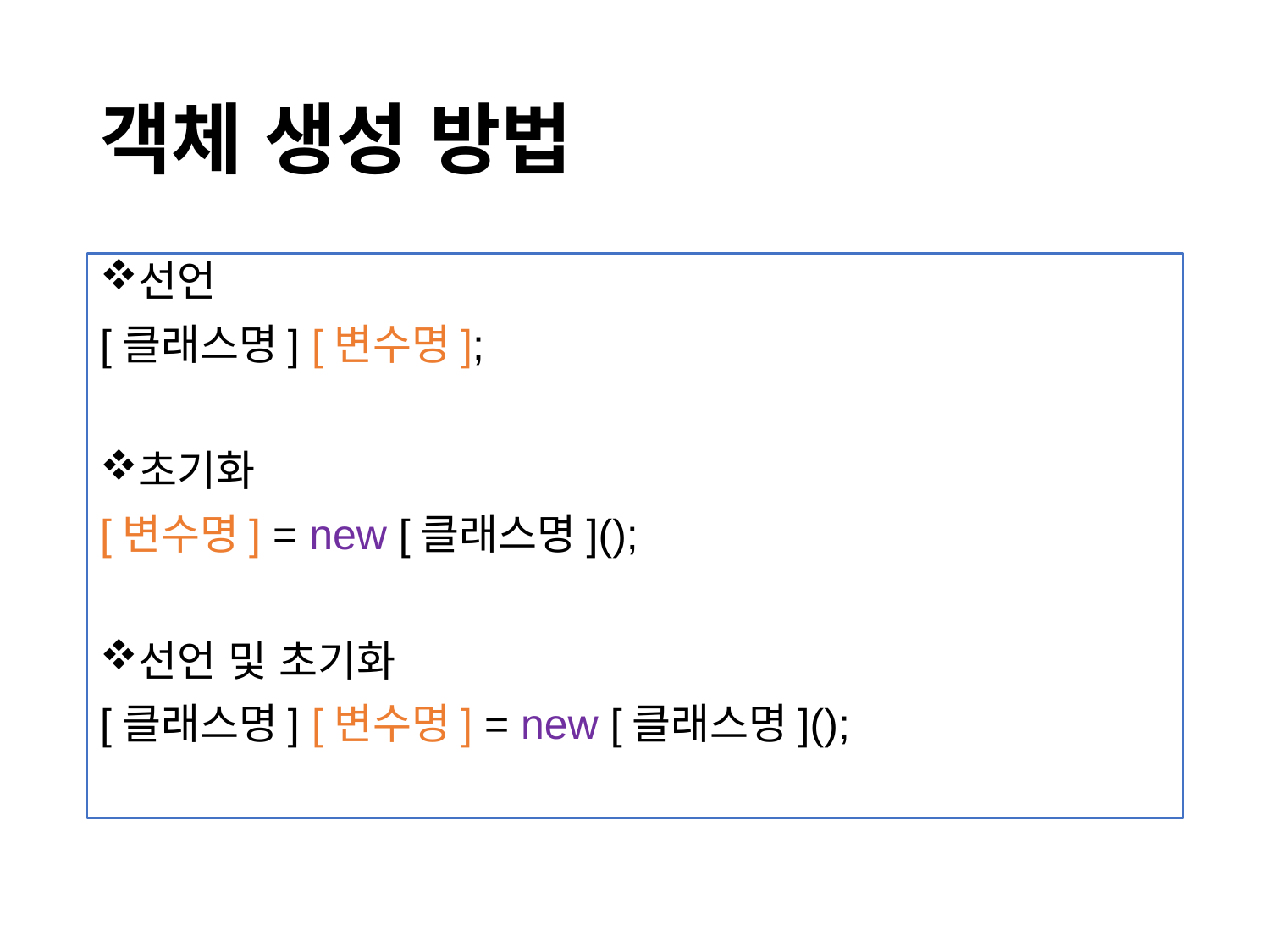

# 객체 생성 방법
선언
[클래스명] [변수명];

초기화
[변수명] = new [클래스명]();

선언 및 초기화
[클래스명] [변수명] = new [클래스명]();